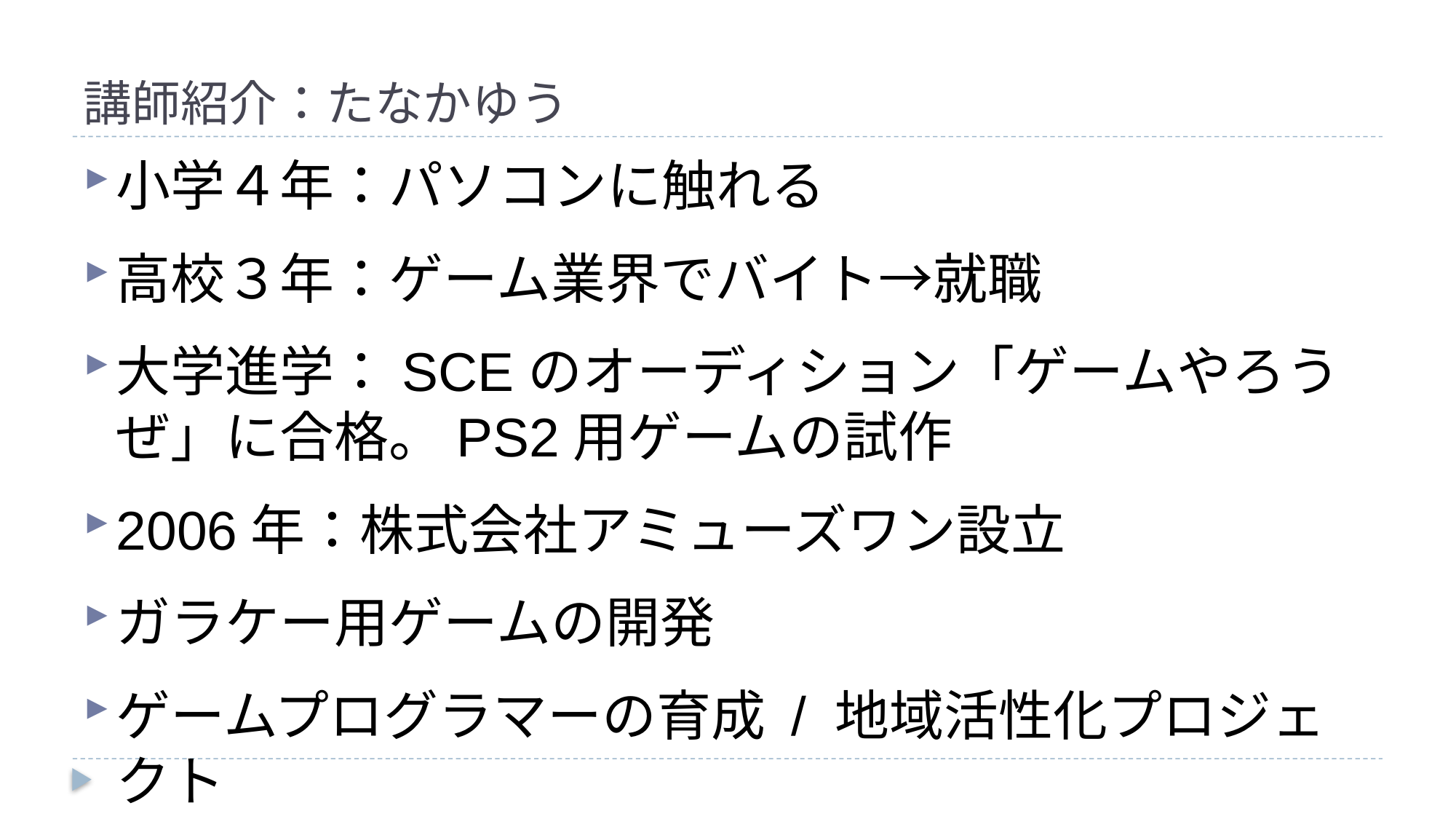

# 講師紹介：たなかゆう
小学４年：パソコンに触れる
高校３年：ゲーム業界でバイト→就職
大学進学：SCEのオーディション「ゲームやろうぜ」に合格。PS2用ゲームの試作
2006年：株式会社アミューズワン設立
ガラケー用ゲームの開発
ゲームプログラマーの育成 / 地域活性化プロジェクト